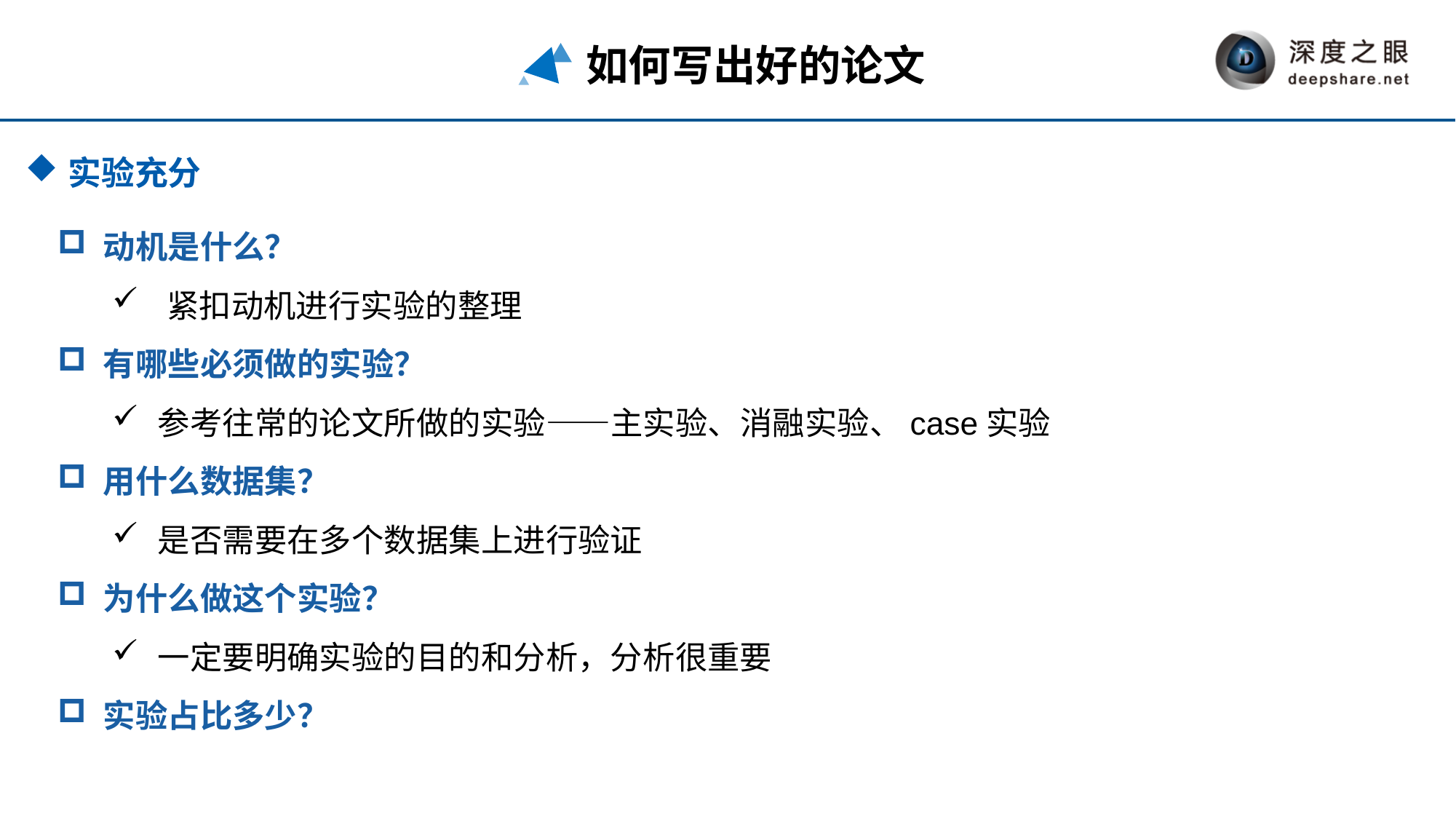

如何写出好的论文

实验充分
动机是什么？
紧扣动机进行实验的整理
有哪些必须做的实验？
参考往常的论文所做的实验——主实验、消融实验、case实验
用什么数据集？
是否需要在多个数据集上进行验证
为什么做这个实验？
一定要明确实验的目的和分析，分析很重要
实验占比多少？